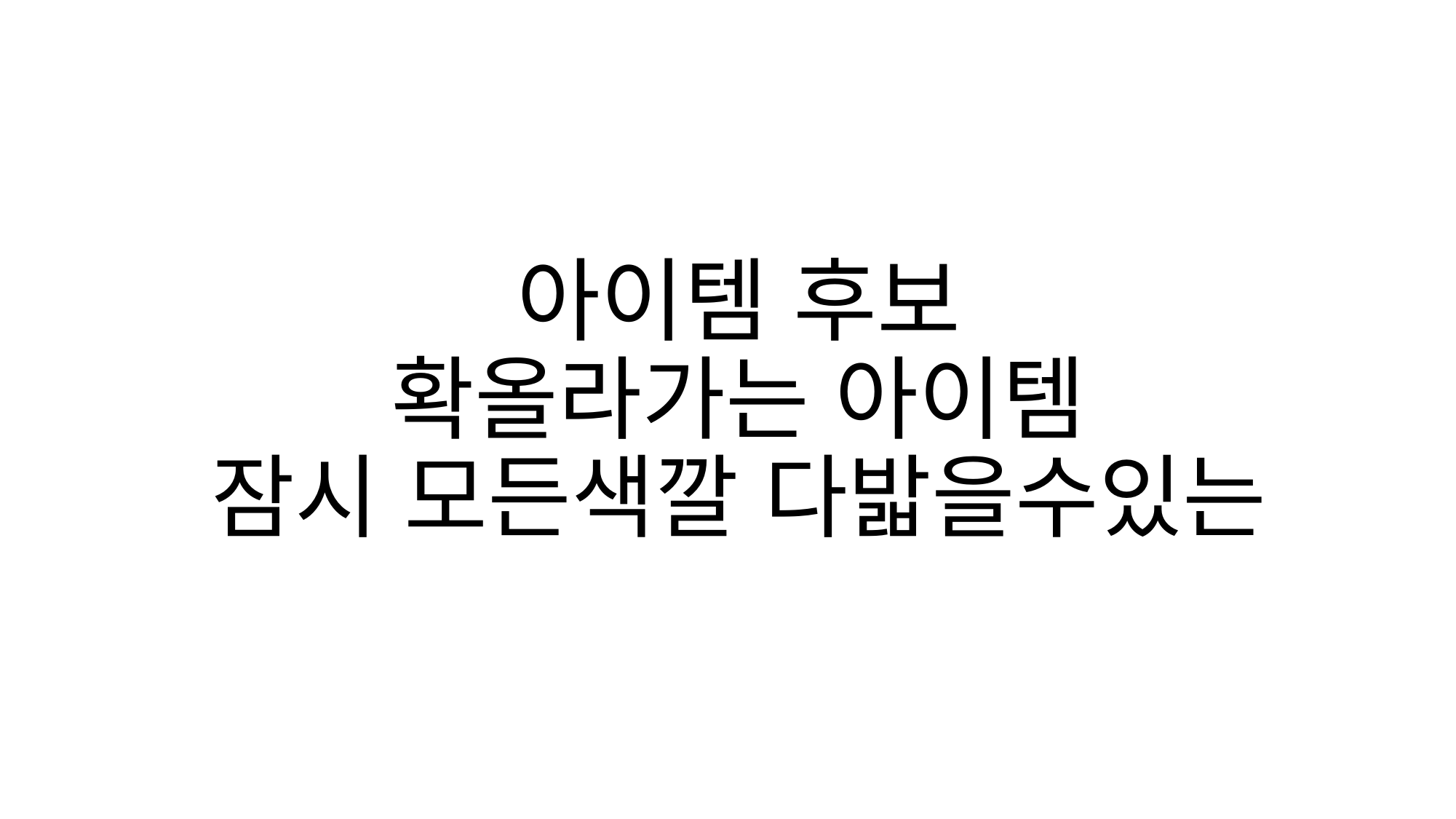

# 아이템 후보 확올라가는 아이템 잠시 모든색깔 다밟을수있는